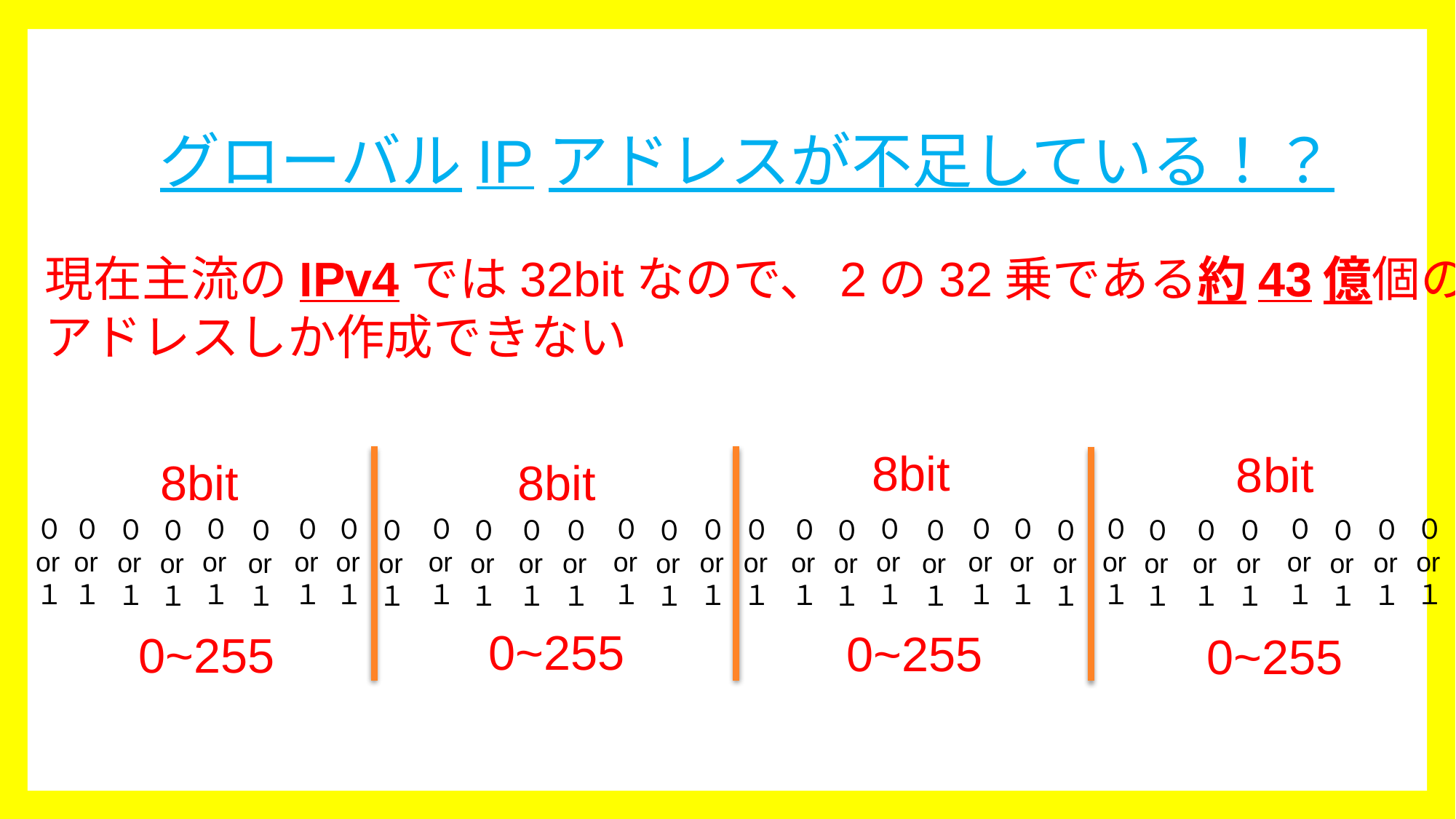

グローバルIPアドレスが不足している！？
現在主流のIPv4では32bitなので、2の32乗である約43億個の
アドレスしか作成できない
8bit
8bit
8bit
8bit
０
or
１
０
or
１
０
or
１
０
or
１
０
or
１
０
or
１
０
or
１
０
or
１
０
or
１
０
or
１
０
or
１
０
or
１
０
or
１
０
or
１
０
or
１
０
or
１
０
or
１
０
or
１
０
or
１
０
or
１
０
or
１
０
or
１
０
or
１
０
or
１
０
or
１
０
or
１
０
or
１
０
or
１
０
or
１
０
or
１
０
or
１
０
or
１
0~255
0~255
0~255
0~255